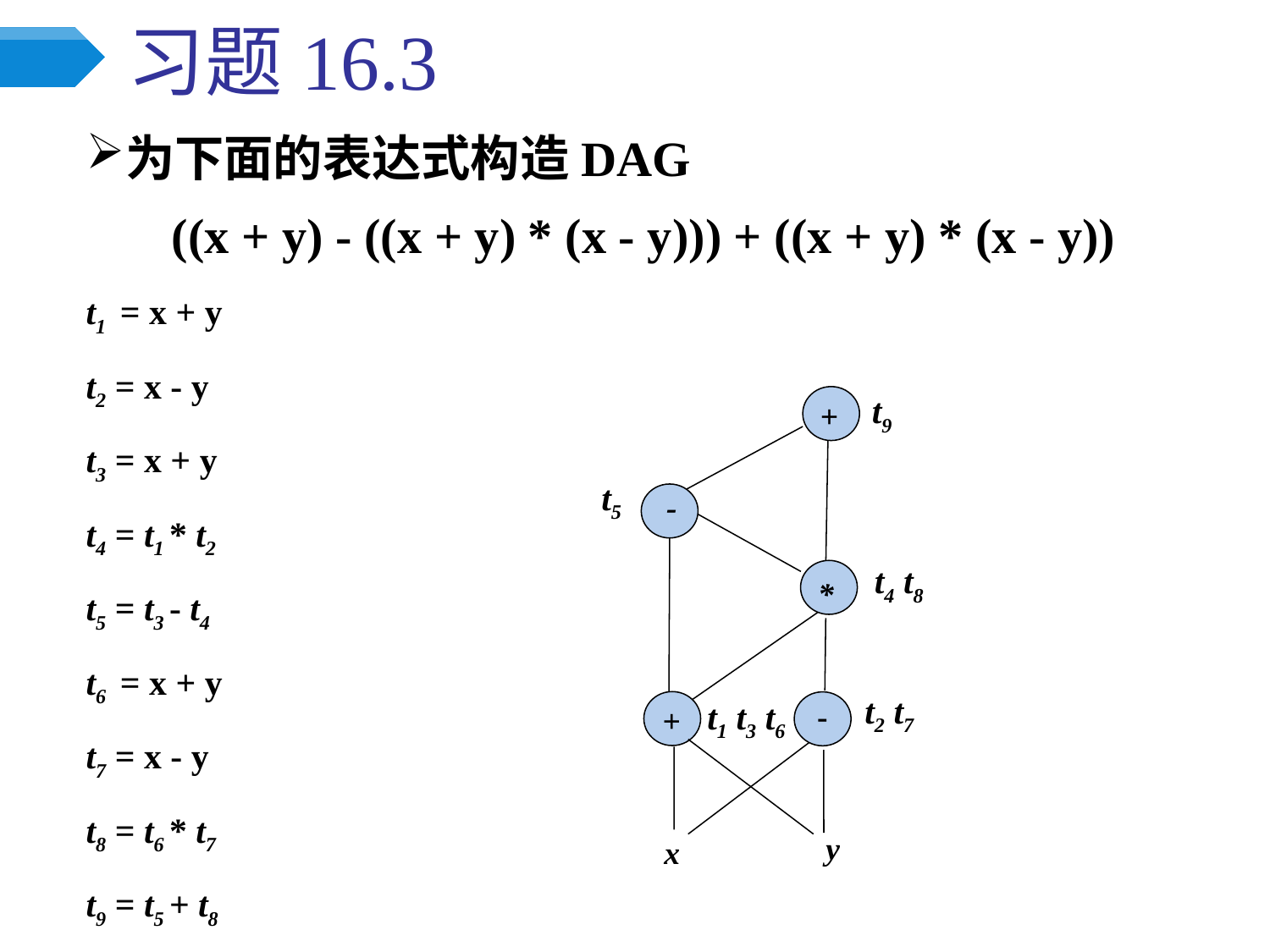

# 习题16.3
为下面的表达式构造DAG
((x + y) - ((x + y) * (x - y))) + ((x + y) * (x - y))
t1  = x + y
t2 = x - y
t3 = x + y
t4 = t1 * t2
t5 = t3 - t4
t6  = x + y
t7 = x - y
t8 = t6 * t7
t9 = t5 + t8

t9

+

t5
-

t4 t8

*
t2 t7
t1 t3 t6
-

+

y
x